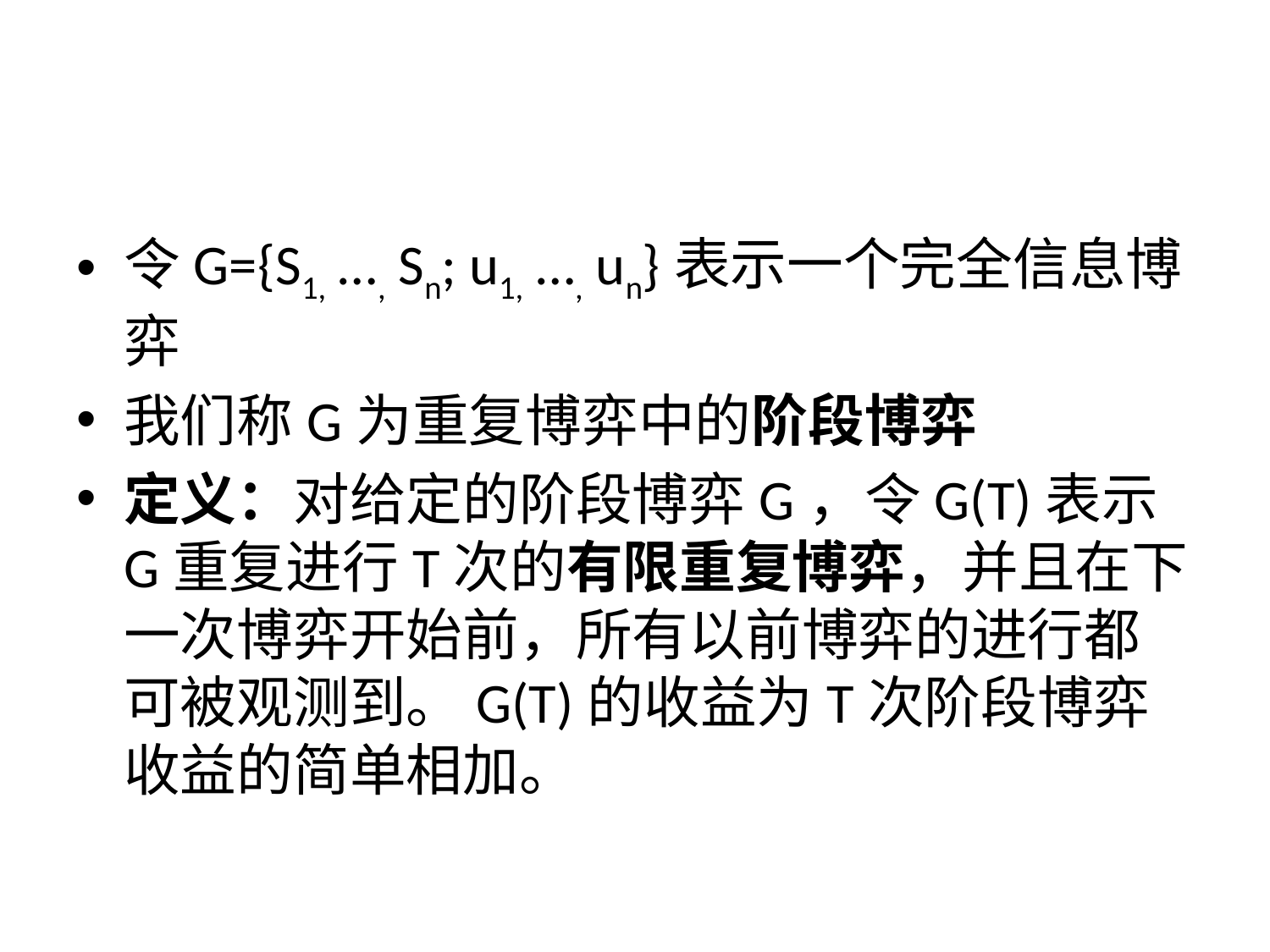

令G={S1, …, Sn; u1, …, un}表示一个完全信息博弈
我们称G为重复博弈中的阶段博弈
定义：对给定的阶段博弈G，令G(T)表示G重复进行T次的有限重复博弈，并且在下一次博弈开始前，所有以前博弈的进行都可被观测到。G(T)的收益为T次阶段博弈收益的简单相加。